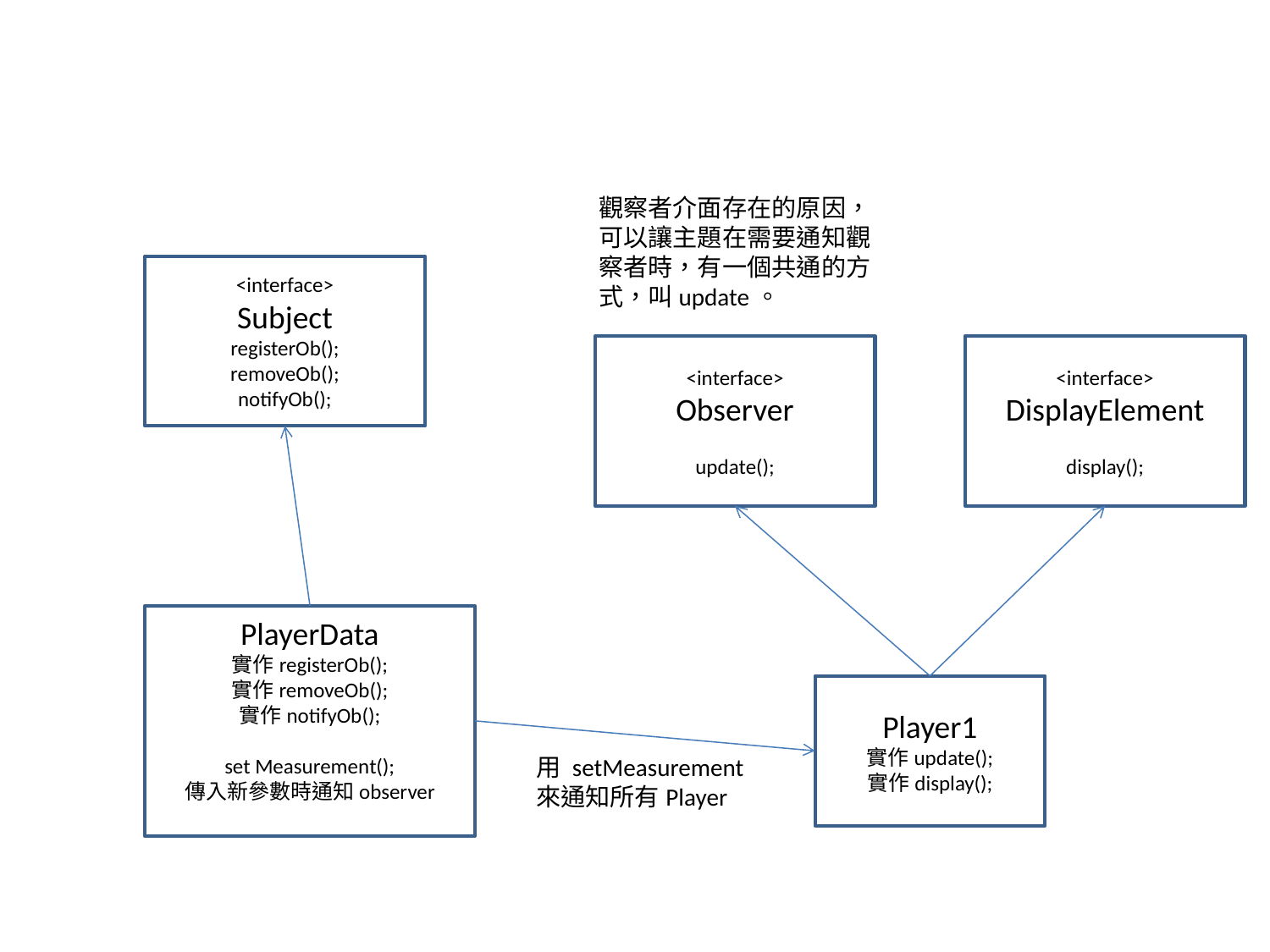

觀察者介面存在的原因，
可以讓主題在需要通知觀
察者時，有一個共通的方
式，叫update。

<interface>
Subject
registerOb();
removeOb();
notifyOb();
<interface>
Observer

update();
<interface>
DisplayElement

display();
PlayerData
實作registerOb();
實作removeOb();
實作notifyOb();

set Measurement();
傳入新參數時通知observer

Player1
實作update();
實作display();
用 setMeasurement
來通知所有Player